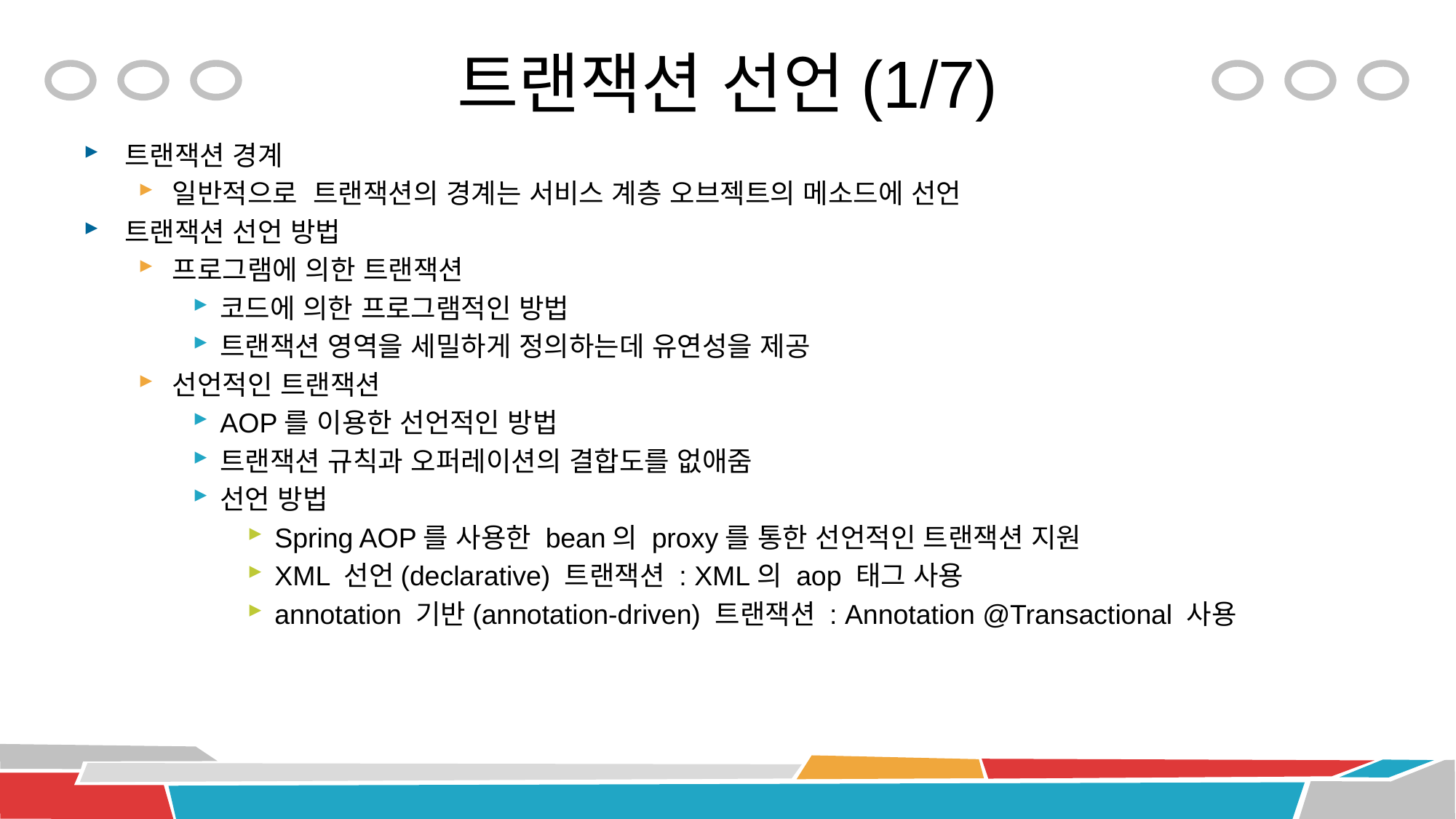

# 트랜잭션 선언(1/7)
트랜잭션 경계
일반적으로  트랜잭션의 경계는 서비스 계층 오브젝트의 메소드에 선언
트랜잭션 선언 방법
프로그램에 의한 트랜잭션
코드에 의한 프로그램적인 방법
트랜잭션 영역을 세밀하게 정의하는데 유연성을 제공
선언적인 트랜잭션
AOP를 이용한 선언적인 방법
트랜잭션 규칙과 오퍼레이션의 결합도를 없애줌
선언 방법
Spring AOP를 사용한 bean의 proxy를 통한 선언적인 트랜잭션 지원
XML 선언(declarative) 트랜잭션 : XML의 aop 태그 사용
annotation 기반(annotation-driven) 트랜잭션 : Annotation @Transactional 사용